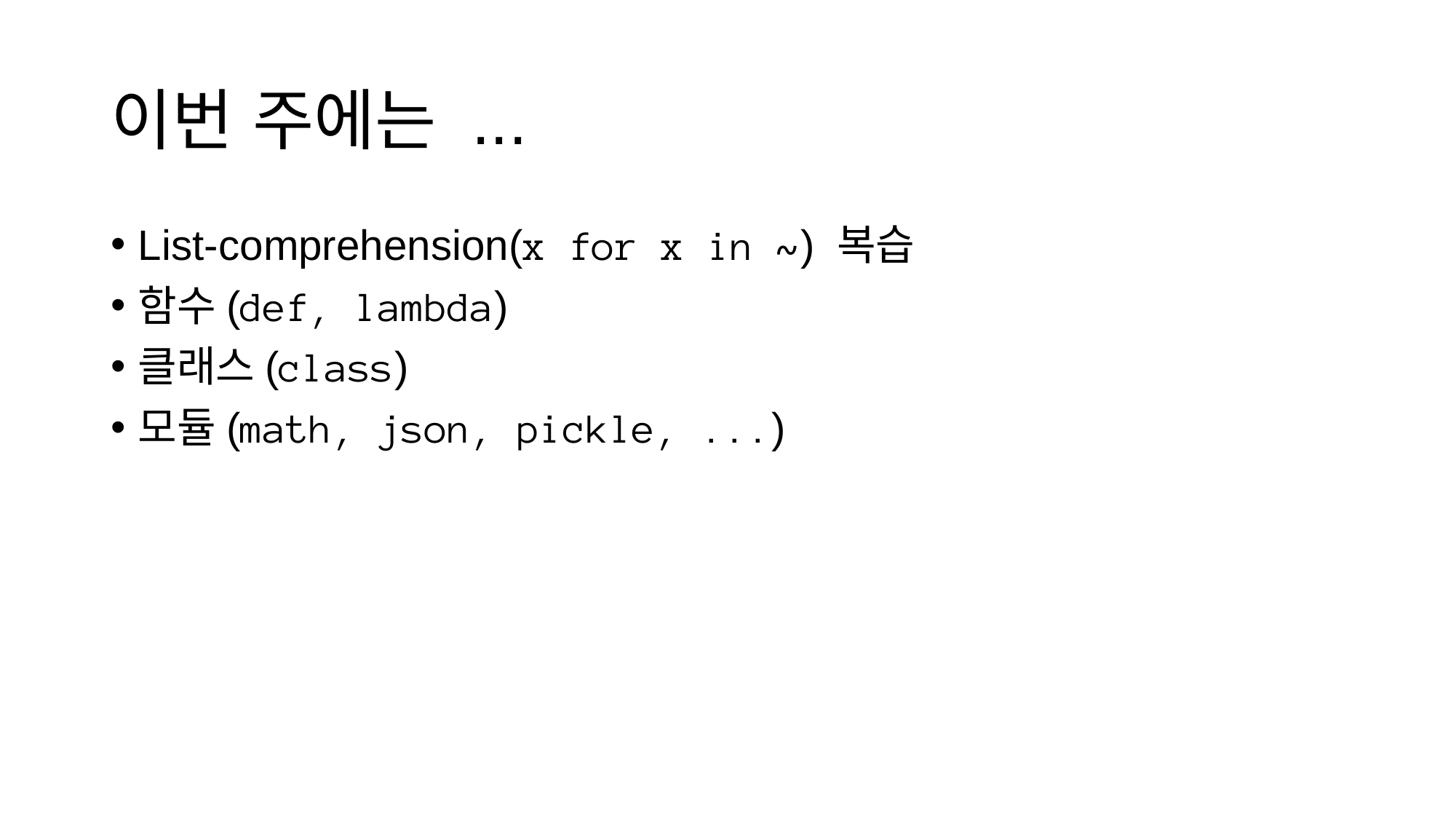

# 이번 주에는 ...
List-comprehension(x for x in ~) 복습
함수(def, lambda)
클래스(class)
모듈(math, json, pickle, ...)